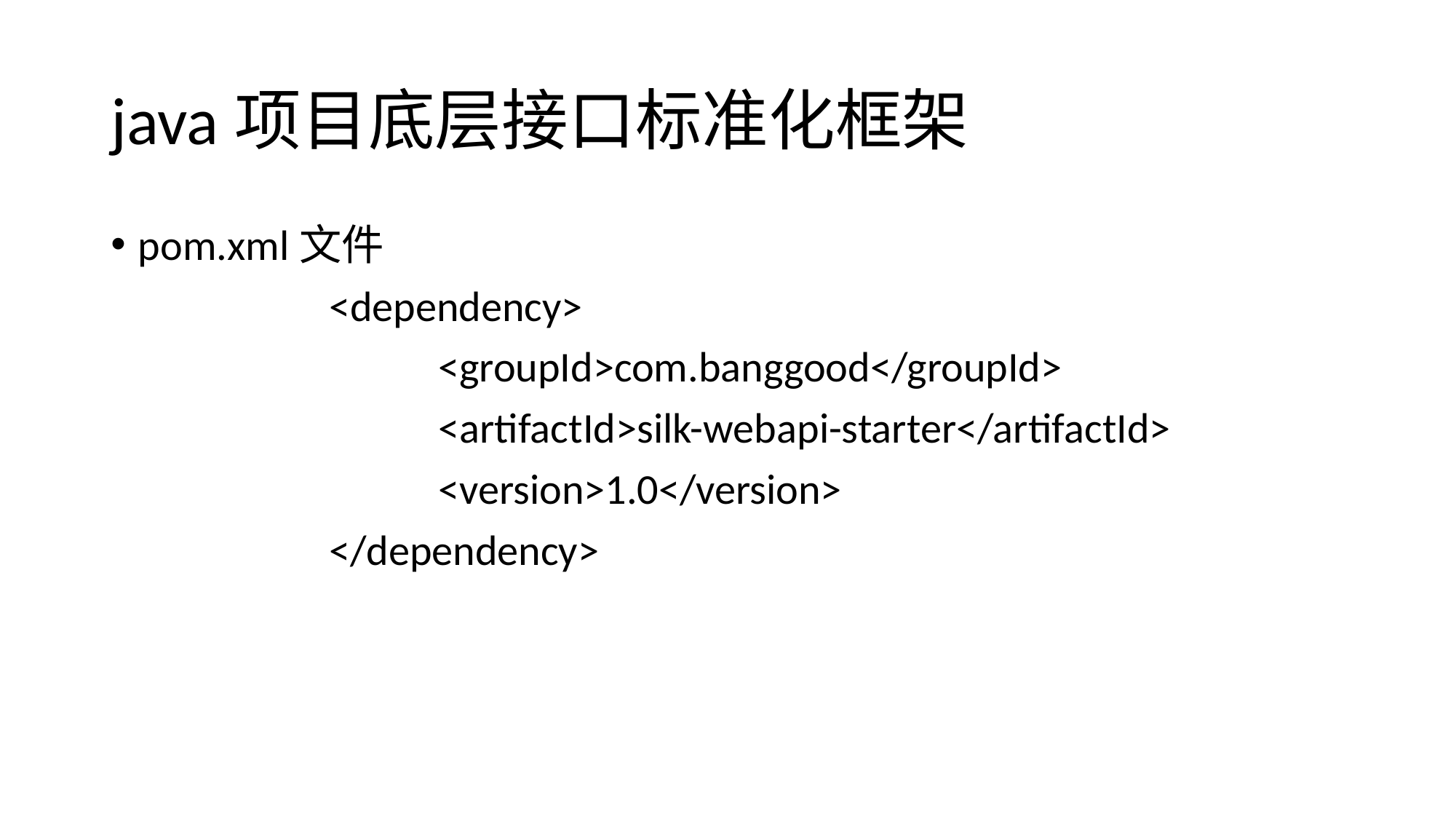

# java项目底层接口标准化框架
pom.xml文件
		<dependency>
			<groupId>com.banggood</groupId>
			<artifactId>silk-webapi-starter</artifactId>
			<version>1.0</version>
		</dependency>